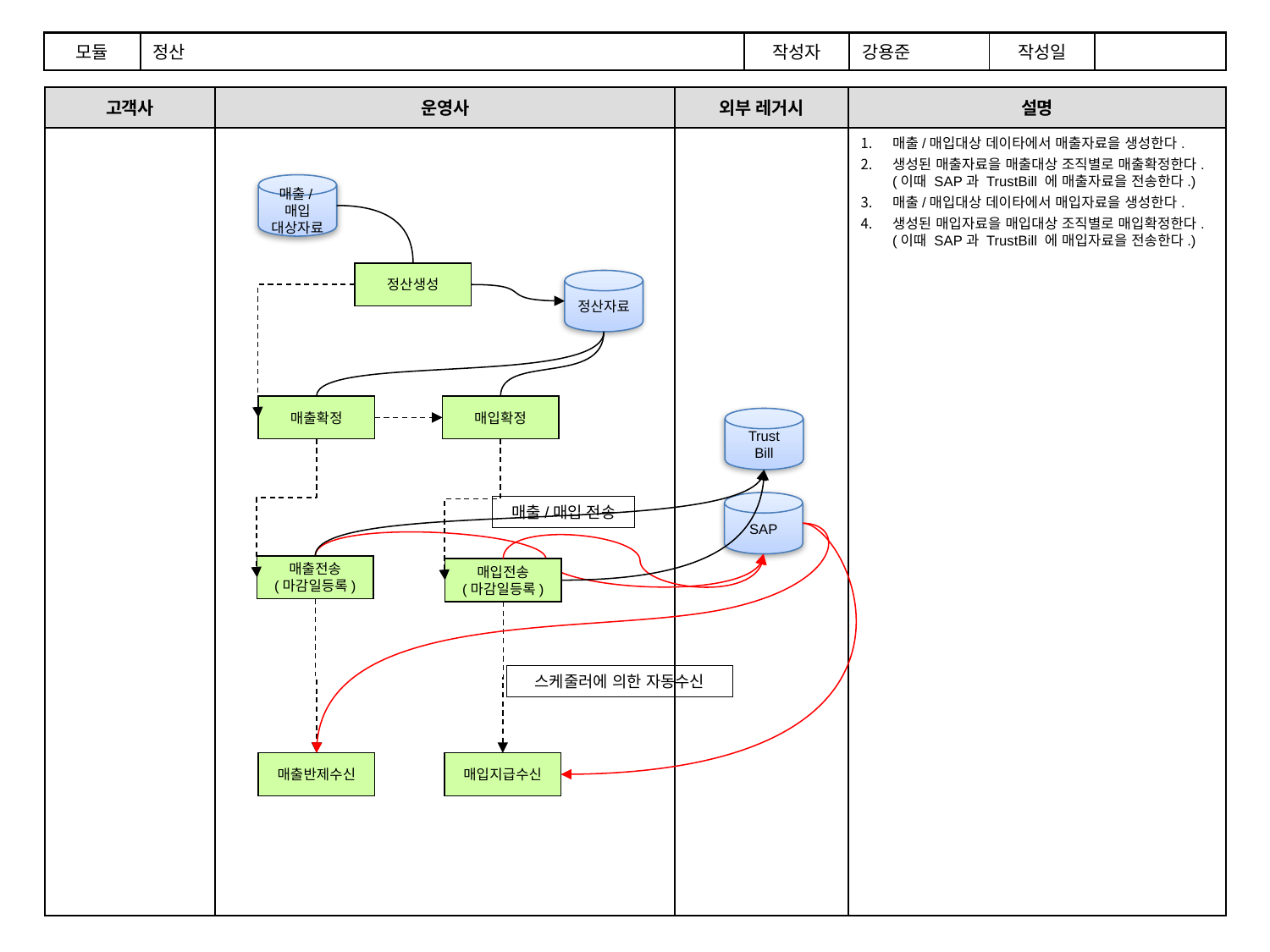

| 모듈 | 정산 | 작성자 | 강용준 | 작성일 |  |
| --- | --- | --- | --- | --- | --- |
고객사
운영사
설명
외부 레거시
매출/매입대상 데이타에서 매출자료을 생성한다.
생성된 매출자료을 매출대상 조직별로 매출확정한다.(이때 SAP과 TrustBill 에 매출자료을 전송한다.)
매출/매입대상 데이타에서 매입자료을 생성한다.
생성된 매입자료을 매입대상 조직별로 매입확정한다.(이때 SAP과 TrustBill 에 매입자료을 전송한다.)

매출/매입 대상자료
정산생성
정산자료
매출확정
매입확정
Trust Bill
SAP
매출/매입 전송
매출전송
(마감일등록)
매입전송
(마감일등록)
스케줄러에 의한 자동수신
매출반제수신
매입지급수신